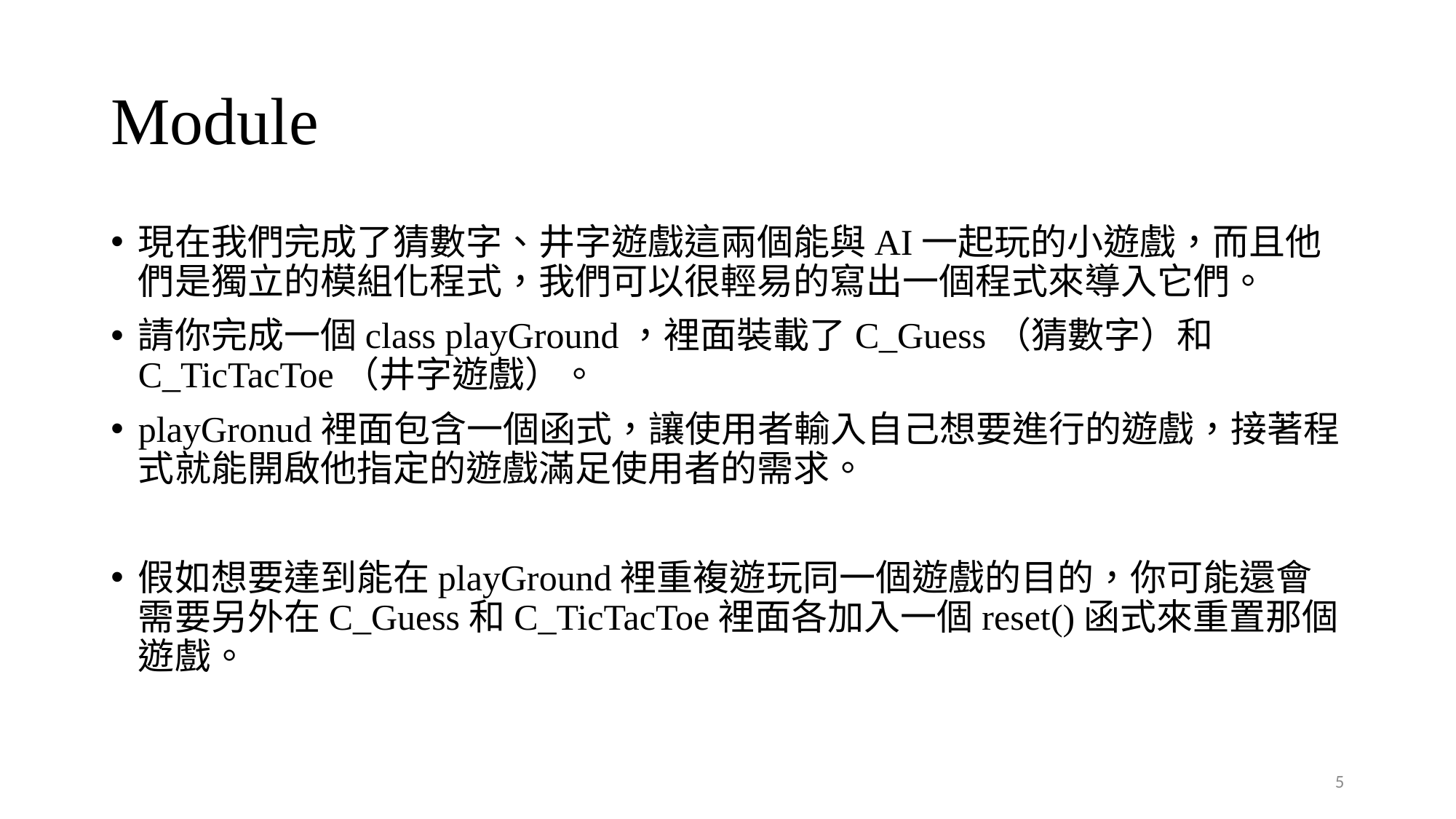

# Module
現在我們完成了猜數字、井字遊戲這兩個能與AI一起玩的小遊戲，而且他們是獨立的模組化程式，我們可以很輕易的寫出一個程式來導入它們。
請你完成一個class playGround，裡面裝載了C_Guess（猜數字）和C_TicTacToe（井字遊戲）。
playGronud裡面包含一個函式，讓使用者輸入自己想要進行的遊戲，接著程式就能開啟他指定的遊戲滿足使用者的需求。

假如想要達到能在playGround裡重複遊玩同一個遊戲的目的，你可能還會需要另外在C_Guess和C_TicTacToe裡面各加入一個reset()函式來重置那個遊戲。
5